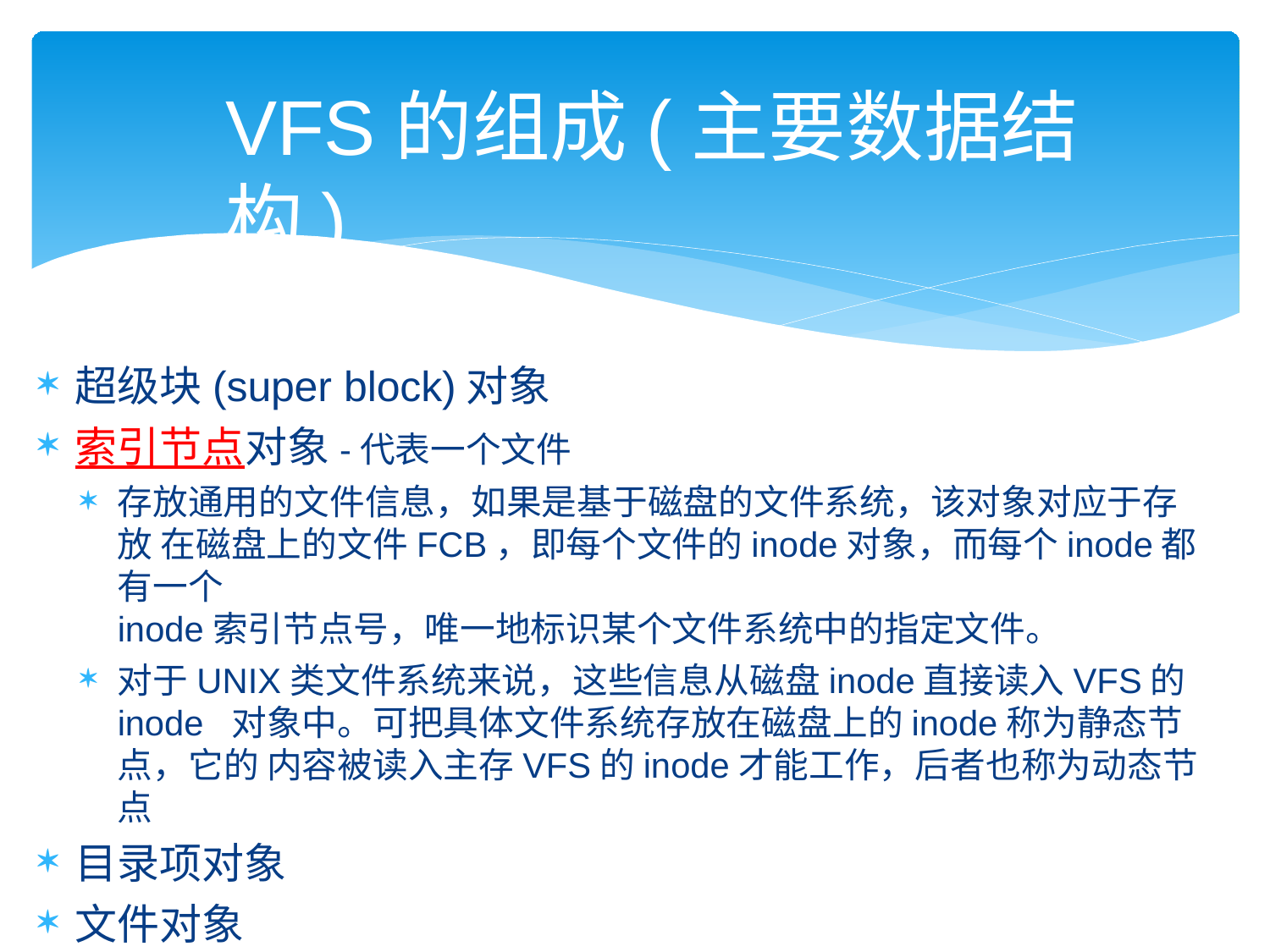

# VFS的组成(主要数据结构)
超级块(super block)对象
索引节点对象-代表一个文件
存放通用的文件信息，如果是基于磁盘的文件系统，该对象对应于存放 在磁盘上的文件FCB，即每个文件的inode对象，而每个inode都有一个
inode索引节点号，唯一地标识某个文件系统中的指定文件。
对于UNIX类文件系统来说，这些信息从磁盘inode直接读入VFS的inode  对象中。可把具体文件系统存放在磁盘上的inode称为静态节点，它的 内容被读入主存VFS的inode才能工作，后者也称为动态节点
目录项对象
文件对象

152